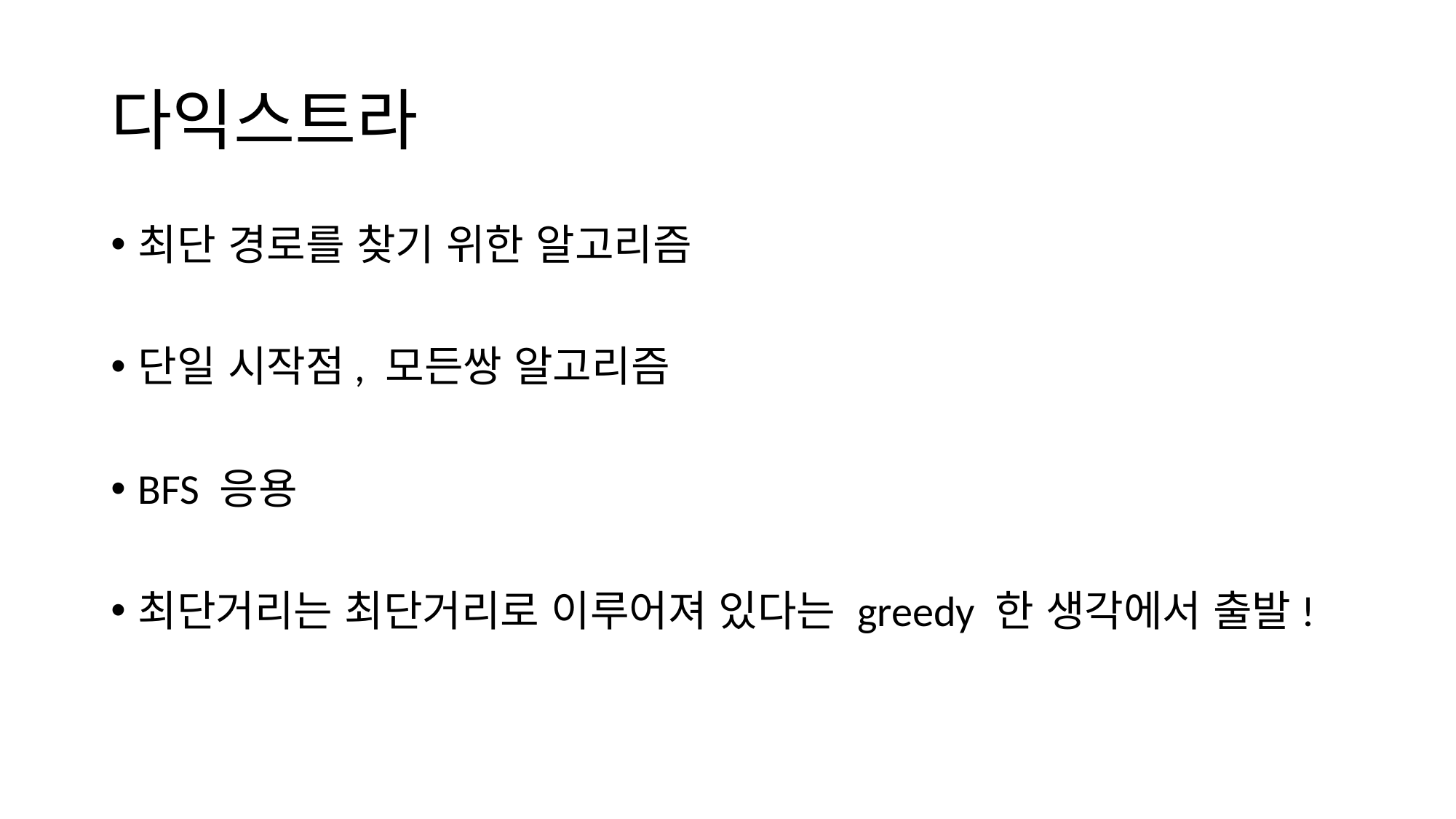

# 다익스트라
최단 경로를 찾기 위한 알고리즘

단일 시작점, 모든쌍 알고리즘

BFS 응용

최단거리는 최단거리로 이루어져 있다는 greedy 한 생각에서 출발!